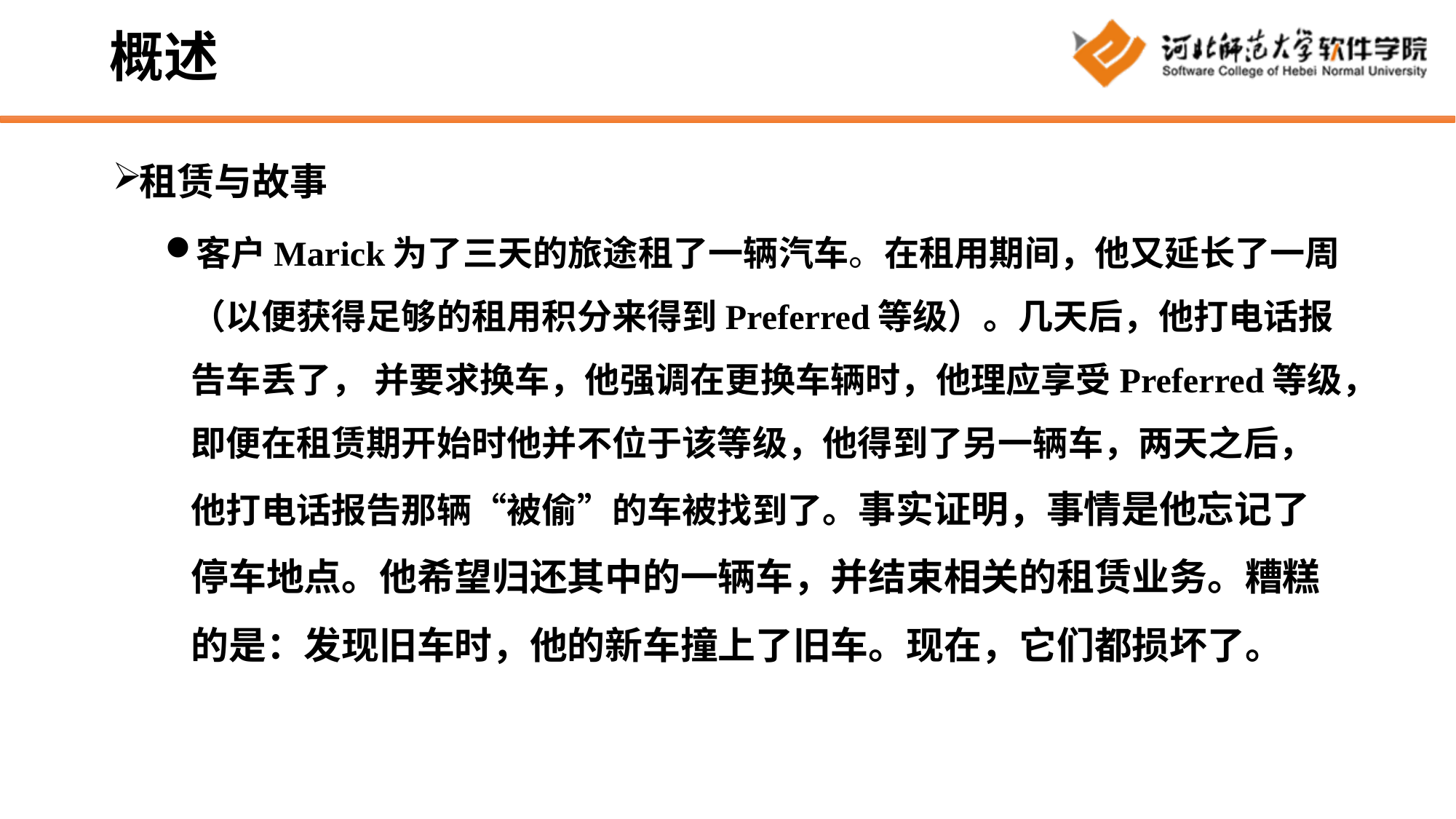

# 概述
租赁与故事
客户Marick为了三天的旅途租了一辆汽车。在租用期间，他又延长了一周（以便获得足够的租用积分来得到Preferred等级）。几天后，他打电话报告车丢了， 并要求换车，他强调在更换车辆时，他理应享受Preferred等级，即便在租赁期开始时他并不位于该等级，他得到了另一辆车，两天之后，他打电话报告那辆“被偷”的车被找到了。事实证明，事情是他忘记了停车地点。他希望归还其中的一辆车，并结束相关的租赁业务。糟糕的是：发现旧车时，他的新车撞上了旧车。现在，它们都损坏了。